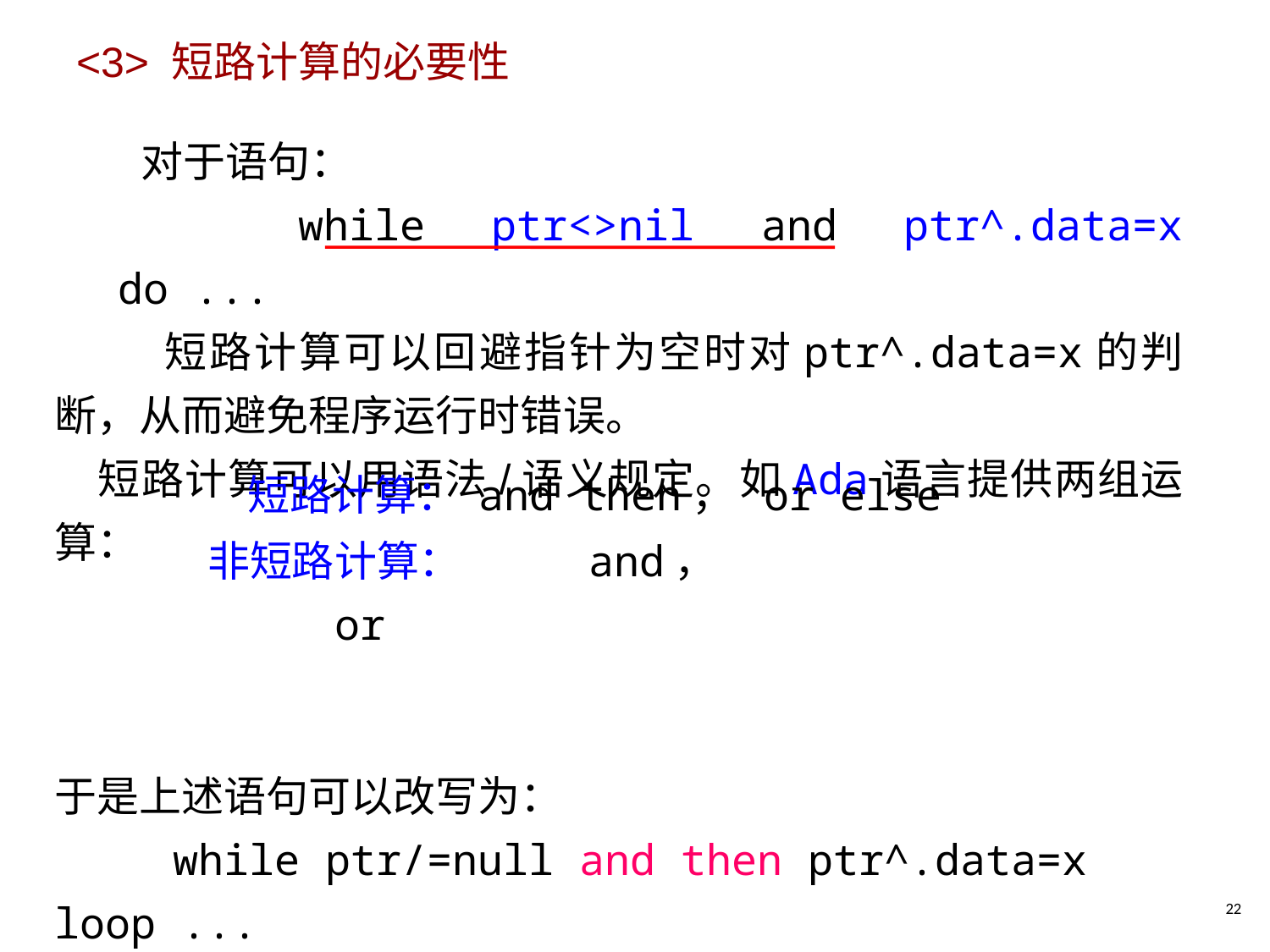

# <3> 短路计算的必要性
        对于语句：
	 while ptr<>nil and ptr^.data=x do ...
        短路计算可以回避指针为空时对ptr^.data=x的判断，从而避免程序运行时错误。
   短路计算可以用语法/语义规定。如Ada语言提供两组运算：

于是上述语句可以改写为：
          while ptr/=null and then ptr^.data=x loop ...
        但是有些程序设计语言没有规定（怎么办？）。

短路计算： and then，  or else
非短路计算：	and，	or
22